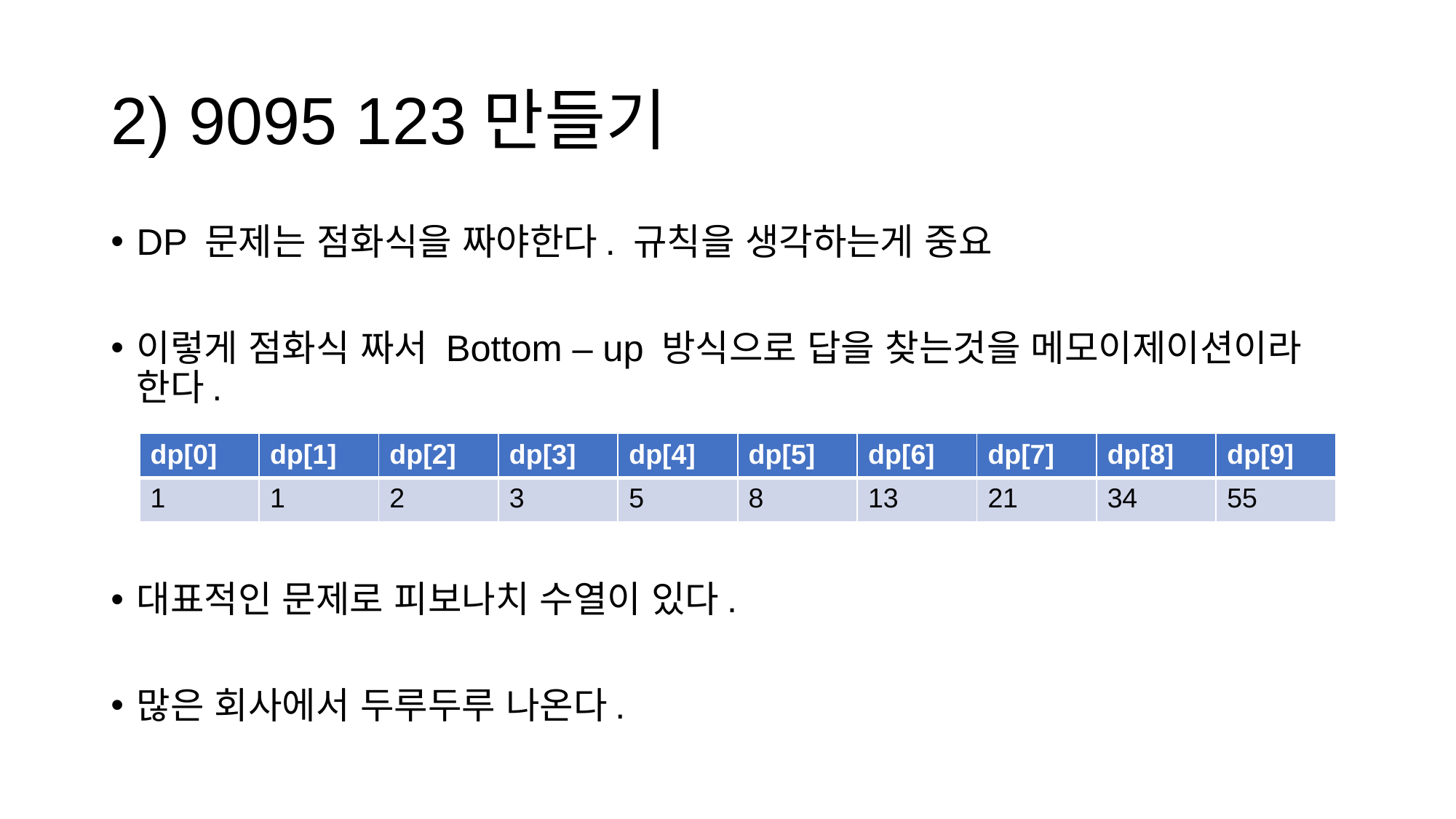

# 2) 9095 123만들기
DP 문제는 점화식을 짜야한다. 규칙을 생각하는게 중요

이렇게 점화식 짜서 Bottom – up 방식으로 답을 찾는것을 메모이제이션이라 한다.

대표적인 문제로 피보나치 수열이 있다.

많은 회사에서 두루두루 나온다.
| dp[0] | dp[1] | dp[2] | dp[3] | dp[4] | dp[5] | dp[6] | dp[7] | dp[8] | dp[9] |
| --- | --- | --- | --- | --- | --- | --- | --- | --- | --- |
| 1 | 1 | 2 | 3 | 5 | 8 | 13 | 21 | 34 | 55 |